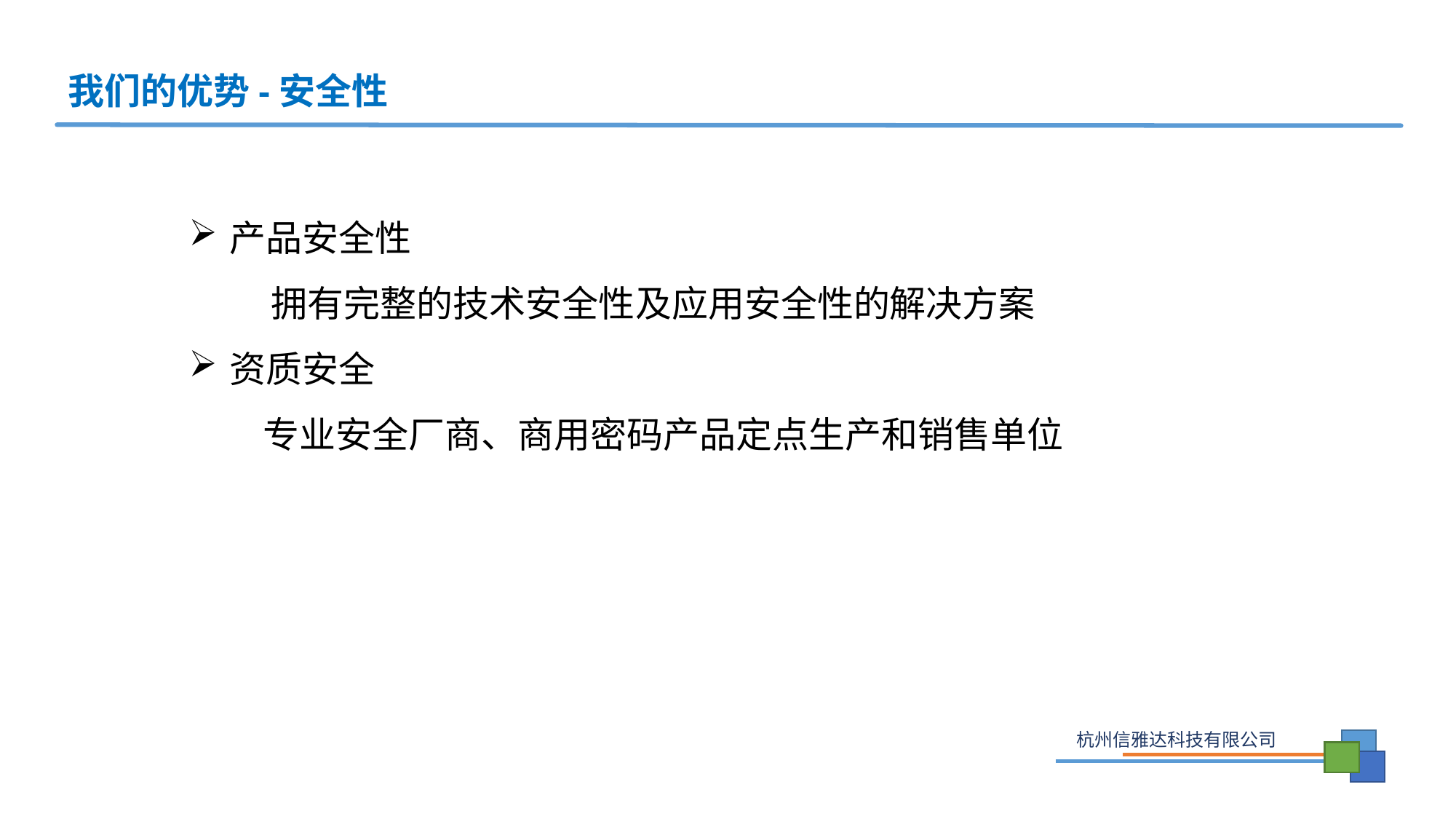

我们的优势-安全性
产品安全性
	    拥有完整的技术安全性及应用安全性的解决方案
资质安全
	   专业安全厂商、商用密码产品定点生产和销售单位
杭州信雅达科技有限公司